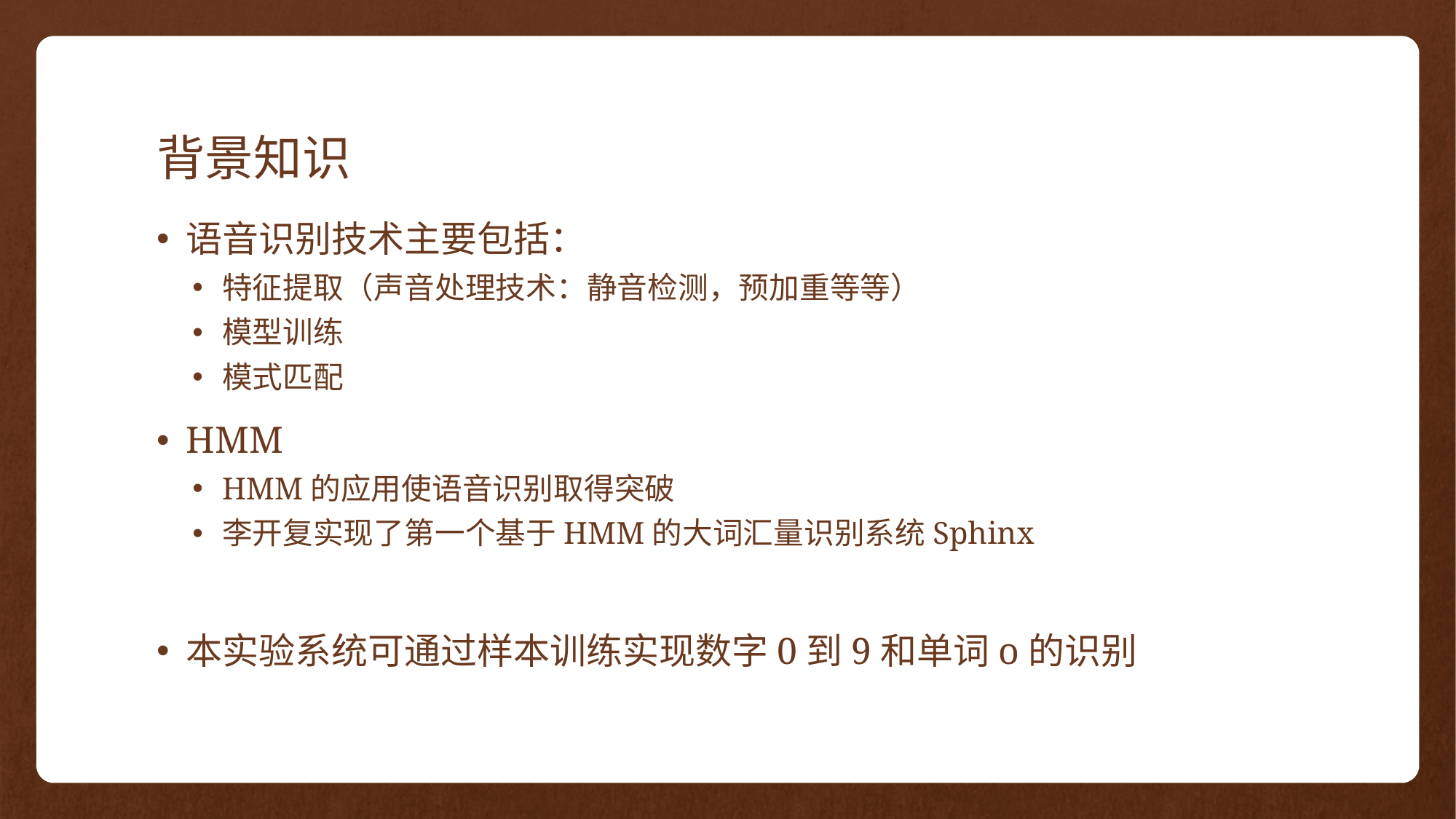

# 背景知识
语音识别技术主要包括：
特征提取（声音处理技术：静音检测，预加重等等）
模型训练
模式匹配
HMM
HMM的应用使语音识别取得突破
李开复实现了第一个基于HMM的大词汇量识别系统Sphinx

本实验系统可通过样本训练实现数字0到9和单词o的识别